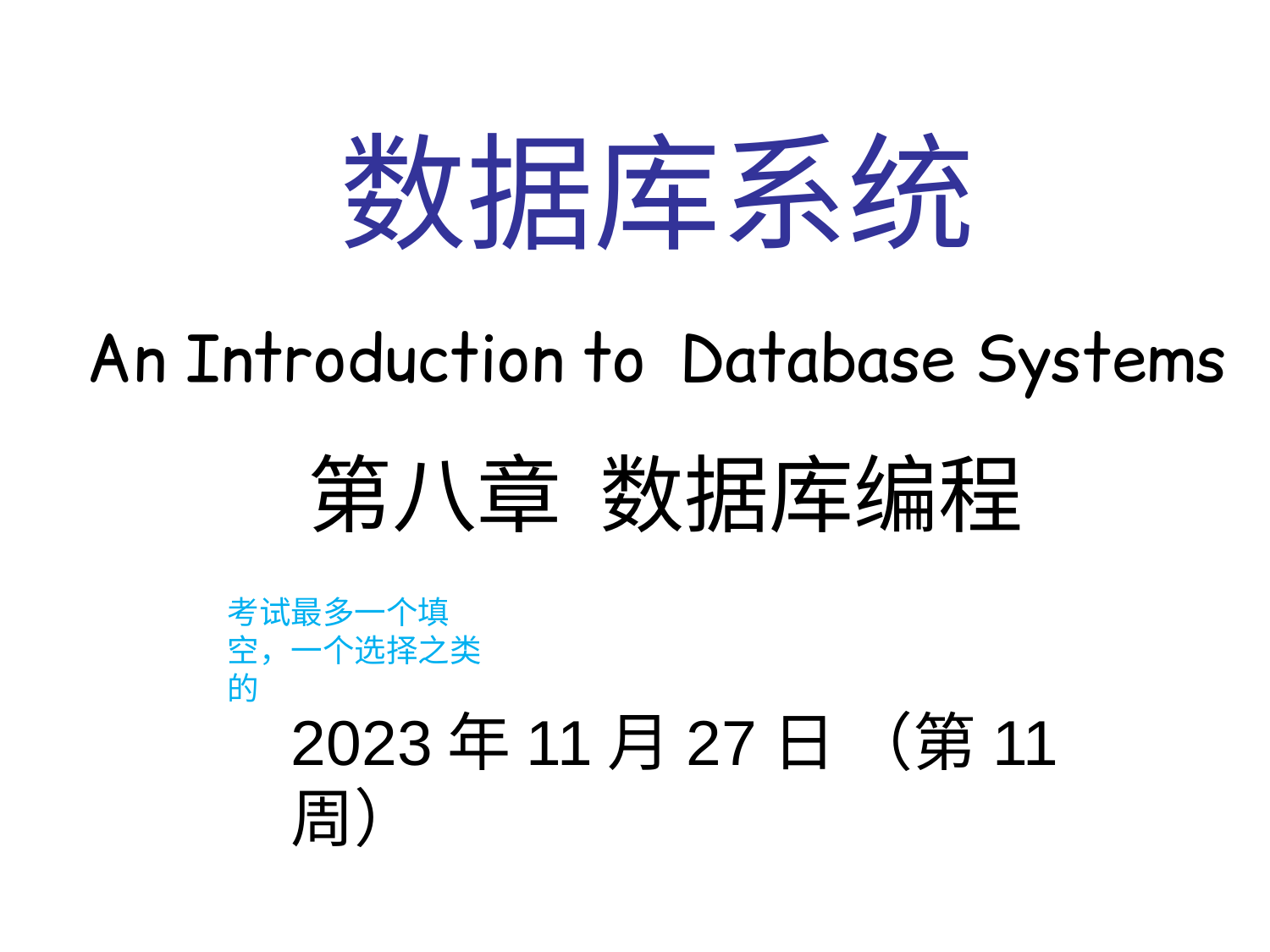

# 数据库系统 An Introduction to Database Systems
第八章  数据库编程

考试最多一个填空，一个选择之类的
2023年11月27日 （第11周）